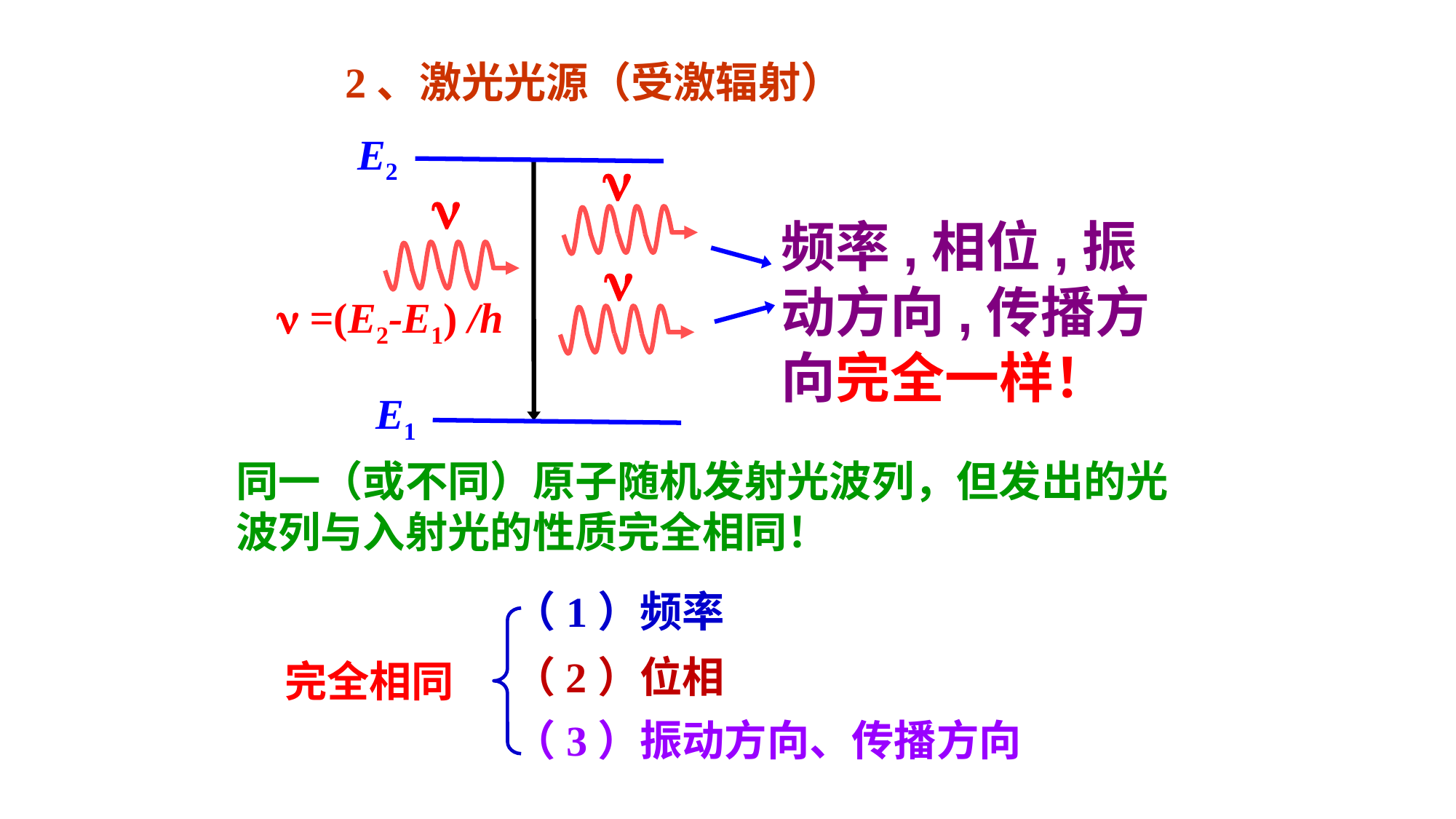

2、激光光源（受激辐射）
E2

 ν

 ν

 ν

频率,相位,振动方向,传播方向完全一样！

ν =(E2-E1) /h
E1

同一（或不同）原子随机发射光波列，但发出的光波列与入射光的性质完全相同！
（1）频率

（2）位相
（3）振动方向、传播方向
完全相同